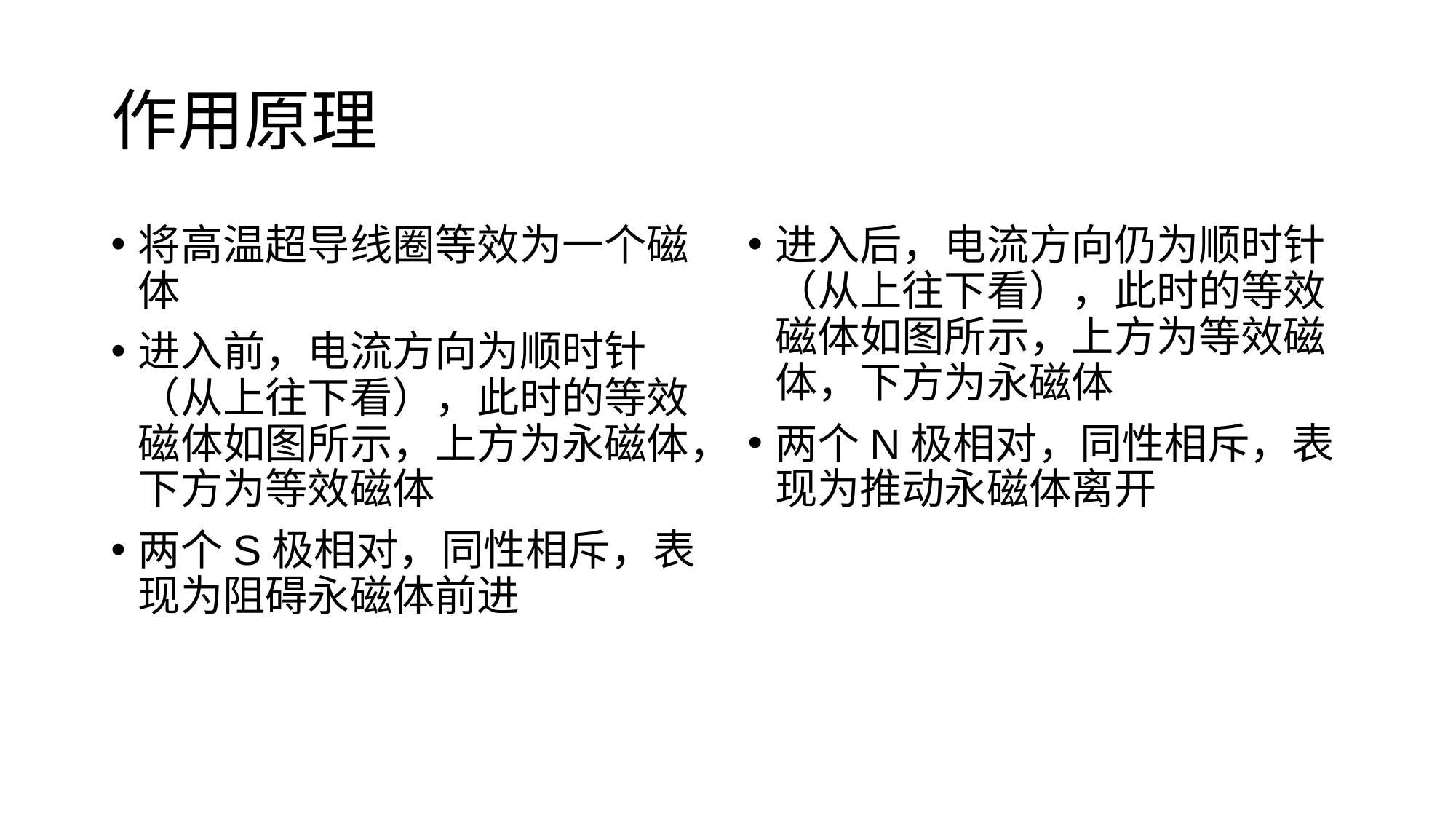

# 作用原理
将高温超导线圈等效为一个磁体
进入前，电流方向为顺时针（从上往下看），此时的等效磁体如图所示，上方为永磁体，下方为等效磁体
两个S极相对，同性相斥，表现为阻碍永磁体前进
进入后，电流方向仍为顺时针（从上往下看），此时的等效磁体如图所示，上方为等效磁体，下方为永磁体
两个N极相对，同性相斥，表现为推动永磁体离开